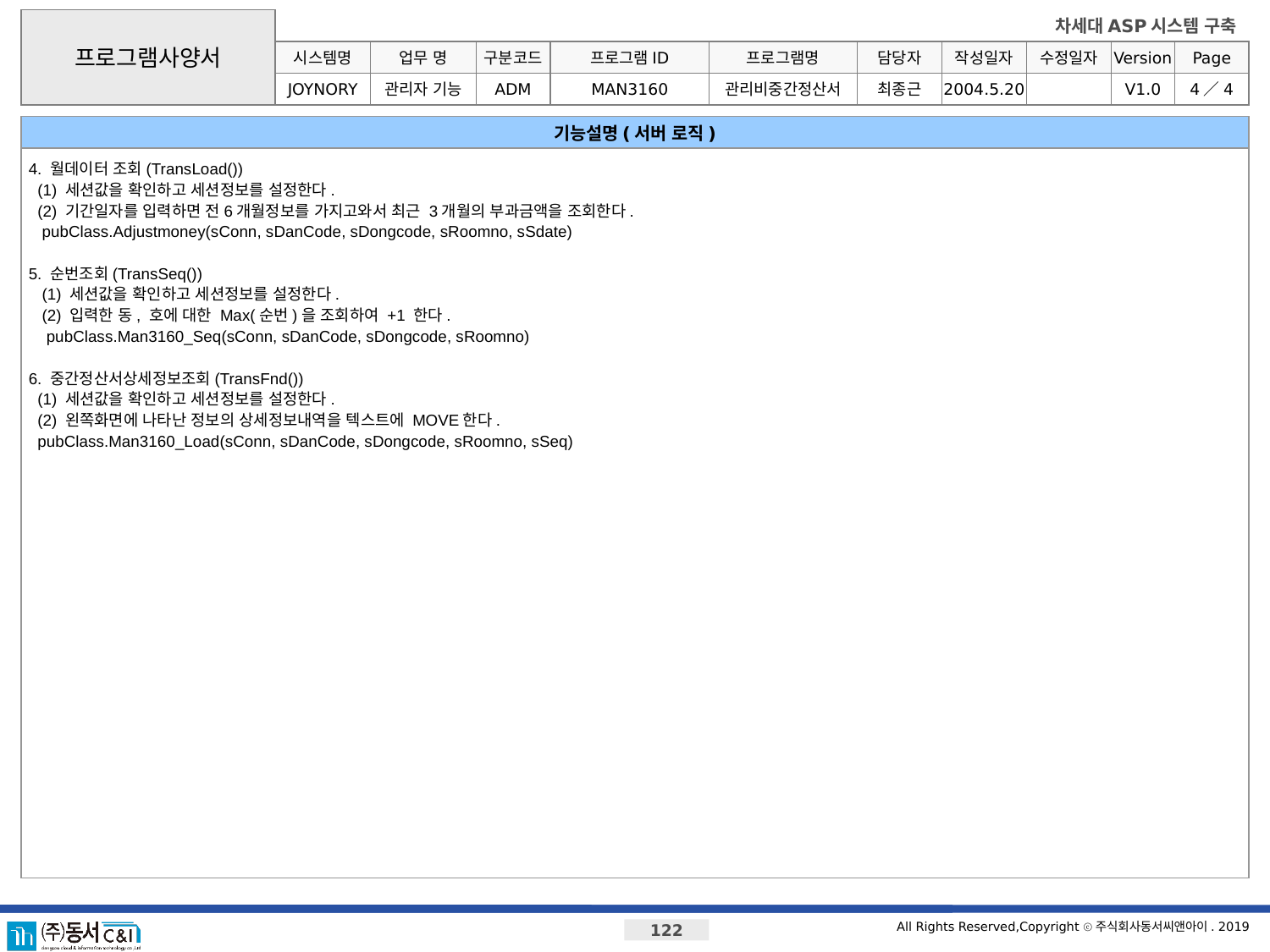

프로그램사양서
시스템명
업무 명
구분코드
프로그램ID
프로그램명
JOYNORY
관리자 기능
ADM
MAN3160
관리비중간정산서
최종근
2004.5.20

V1.0
4／4
기능설명(서버 로직)
4. 월데이터 조회(TransLoad())
  (1) 세션값을 확인하고 세션정보를 설정한다.
  (2) 기간일자를 입력하면 전6개월정보를 가지고와서 최근 3개월의 부과금액을 조회한다.
   pubClass.Adjustmoney(sConn, sDanCode, sDongcode, sRoomno, sSdate)

5. 순번조회(TransSeq())
   (1) 세션값을 확인하고 세션정보를 설정한다.
   (2) 입력한 동, 호에 대한 Max(순번)을 조회하여 +1 한다.
    pubClass.Man3160_Seq(sConn, sDanCode, sDongcode, sRoomno)

6. 중간정산서상세정보조회(TransFnd())
  (1) 세션값을 확인하고 세션정보를 설정한다.
  (2) 왼쪽화면에 나타난 정보의 상세정보내역을 텍스트에 MOVE한다.
  pubClass.Man3160_Load(sConn, sDanCode, sDongcode, sRoomno, sSeq)